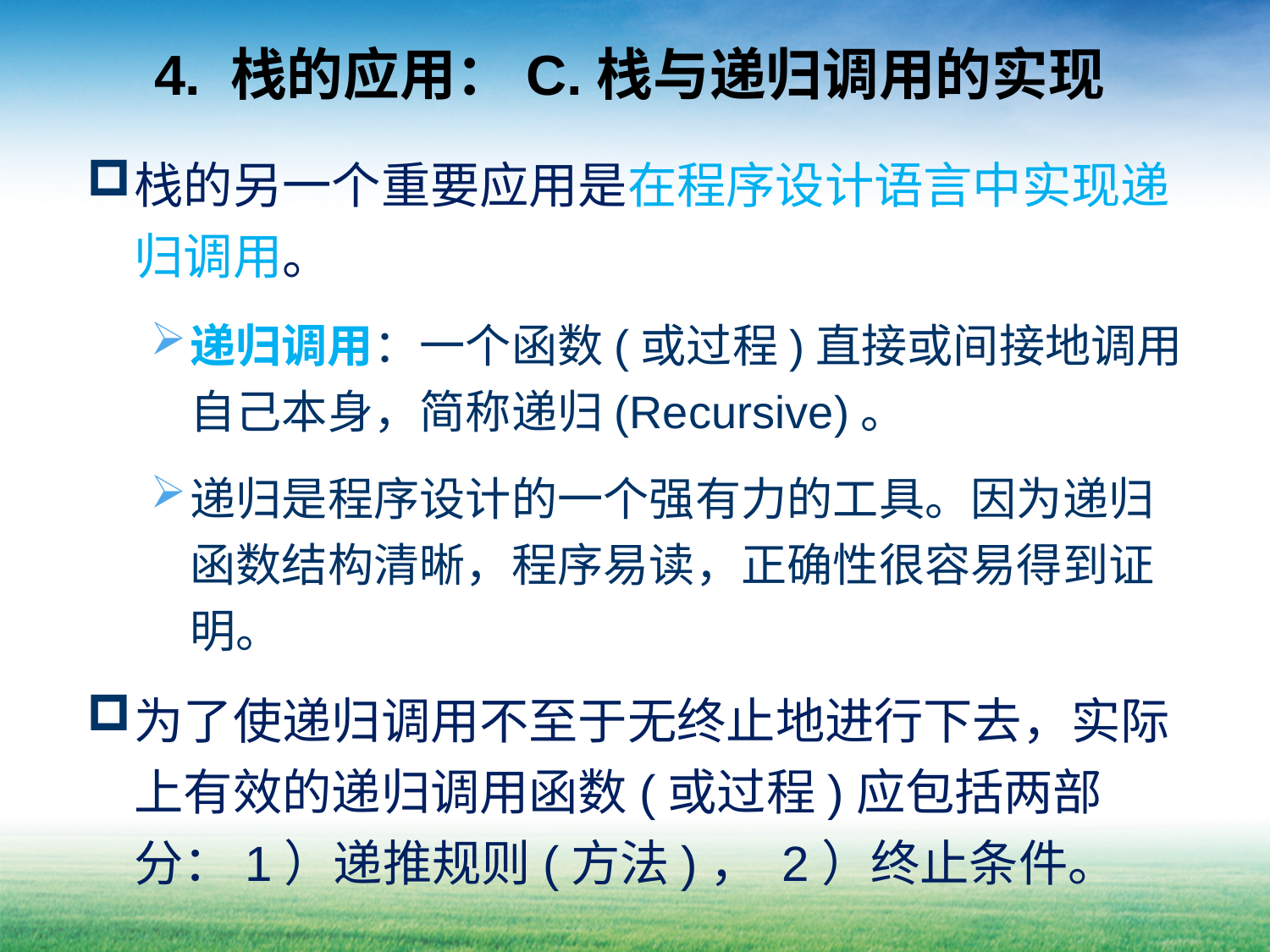

# 4. 栈的应用：C.栈与递归调用的实现
栈的另一个重要应用是在程序设计语言中实现递归调用。
递归调用：一个函数(或过程)直接或间接地调用自己本身，简称递归(Recursive)。
递归是程序设计的一个强有力的工具。因为递归函数结构清晰，程序易读，正确性很容易得到证明。
为了使递归调用不至于无终止地进行下去，实际上有效的递归调用函数(或过程)应包括两部分：1）递推规则(方法)， 2）终止条件。